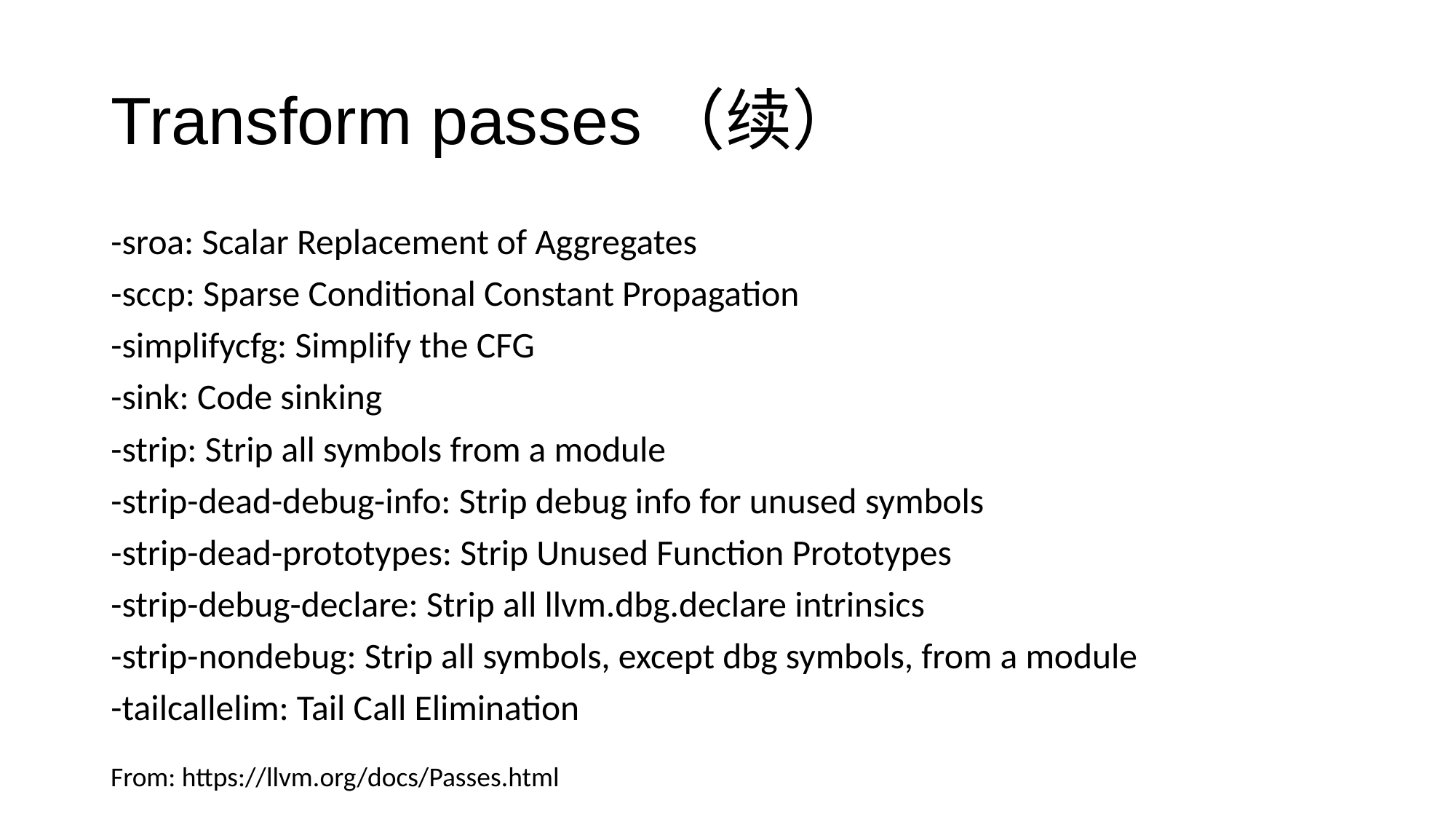

# Transform passes（续）
-sroa: Scalar Replacement of Aggregates
-sccp: Sparse Conditional Constant Propagation
-simplifycfg: Simplify the CFG
-sink: Code sinking
-strip: Strip all symbols from a module
-strip-dead-debug-info: Strip debug info for unused symbols
-strip-dead-prototypes: Strip Unused Function Prototypes
-strip-debug-declare: Strip all llvm.dbg.declare intrinsics
-strip-nondebug: Strip all symbols, except dbg symbols, from a module
-tailcallelim: Tail Call Elimination
From: https://llvm.org/docs/Passes.html